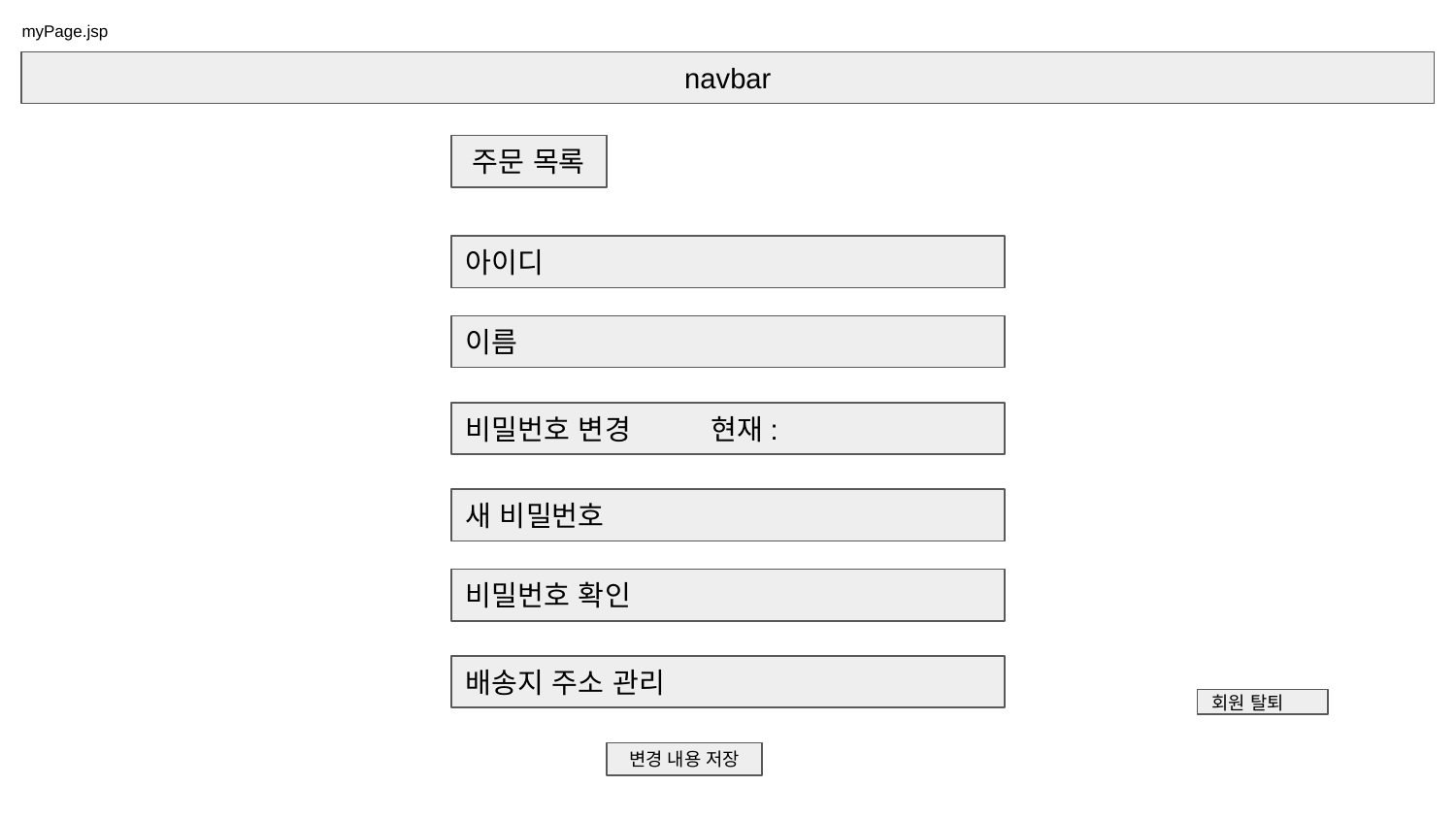

# myPage.jsp
navbar
주문 목록
아이디
이름
비밀번호 변경          현재:
새 비밀번호
비밀번호 확인
배송지 주소 관리
회원 탈퇴
변경 내용 저장